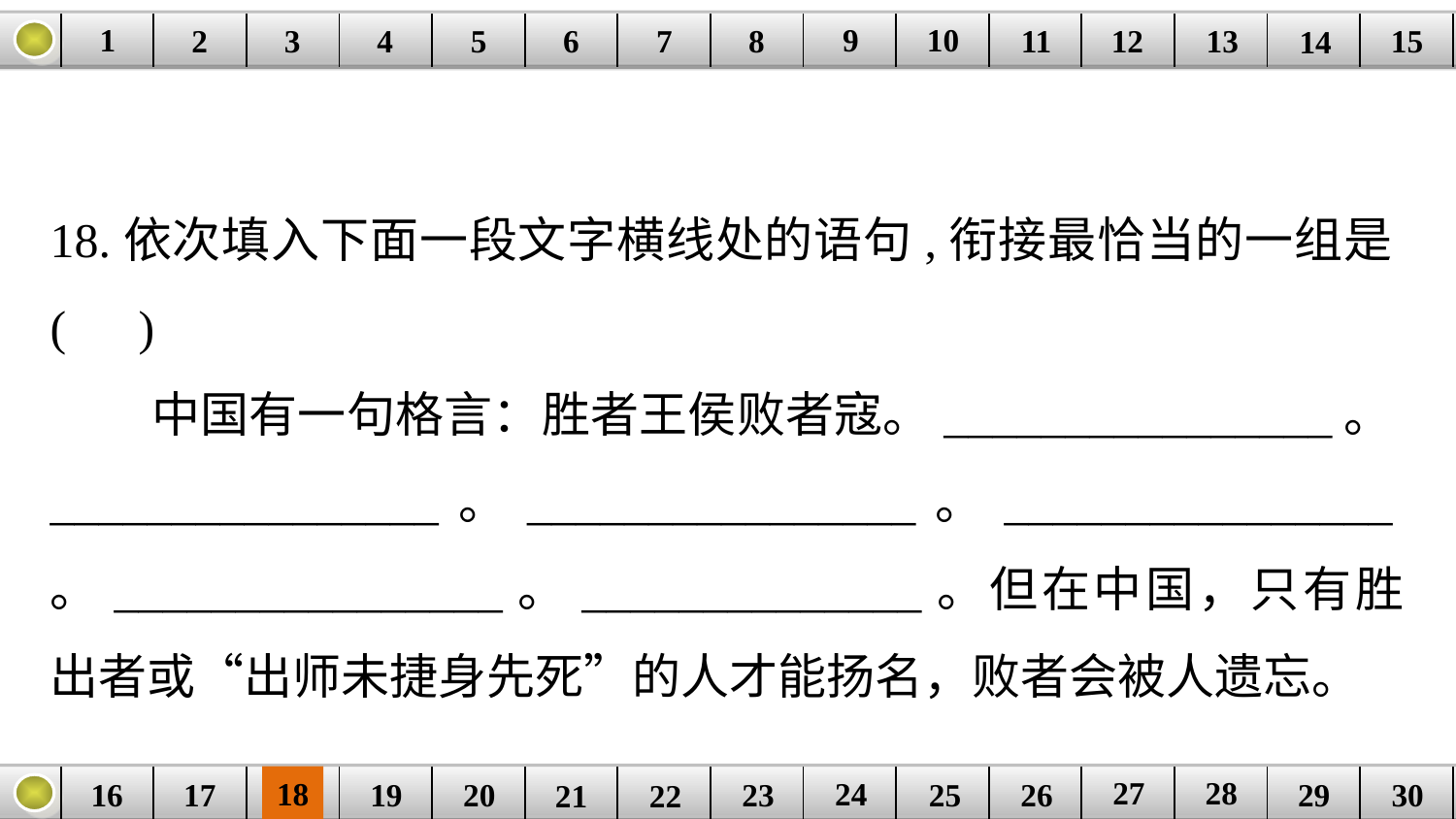

9
10
1
3
4
5
6
8
11
2
12
15
|  |  |  |  |  |  |  |  |  |  |  |  |  |  |  |
| --- | --- | --- | --- | --- | --- | --- | --- | --- | --- | --- | --- | --- | --- | --- |
7
13
14

18.依次填入下面一段文字横线处的语句,衔接最恰当的一组是(　)
        中国有一句格言：胜者王侯败者寇。________________。________________。________________。________________。________________。______________。但在中国，只有胜出者或“出师未捷身先死”的人才能扬名，败者会被人遗忘。

27
28
18
24
16
25
26
30
|  |  |  |  |  |  |  |  |  |  |  |  |  |  |  |
| --- | --- | --- | --- | --- | --- | --- | --- | --- | --- | --- | --- | --- | --- | --- |
23
17
19
20
29
21
22